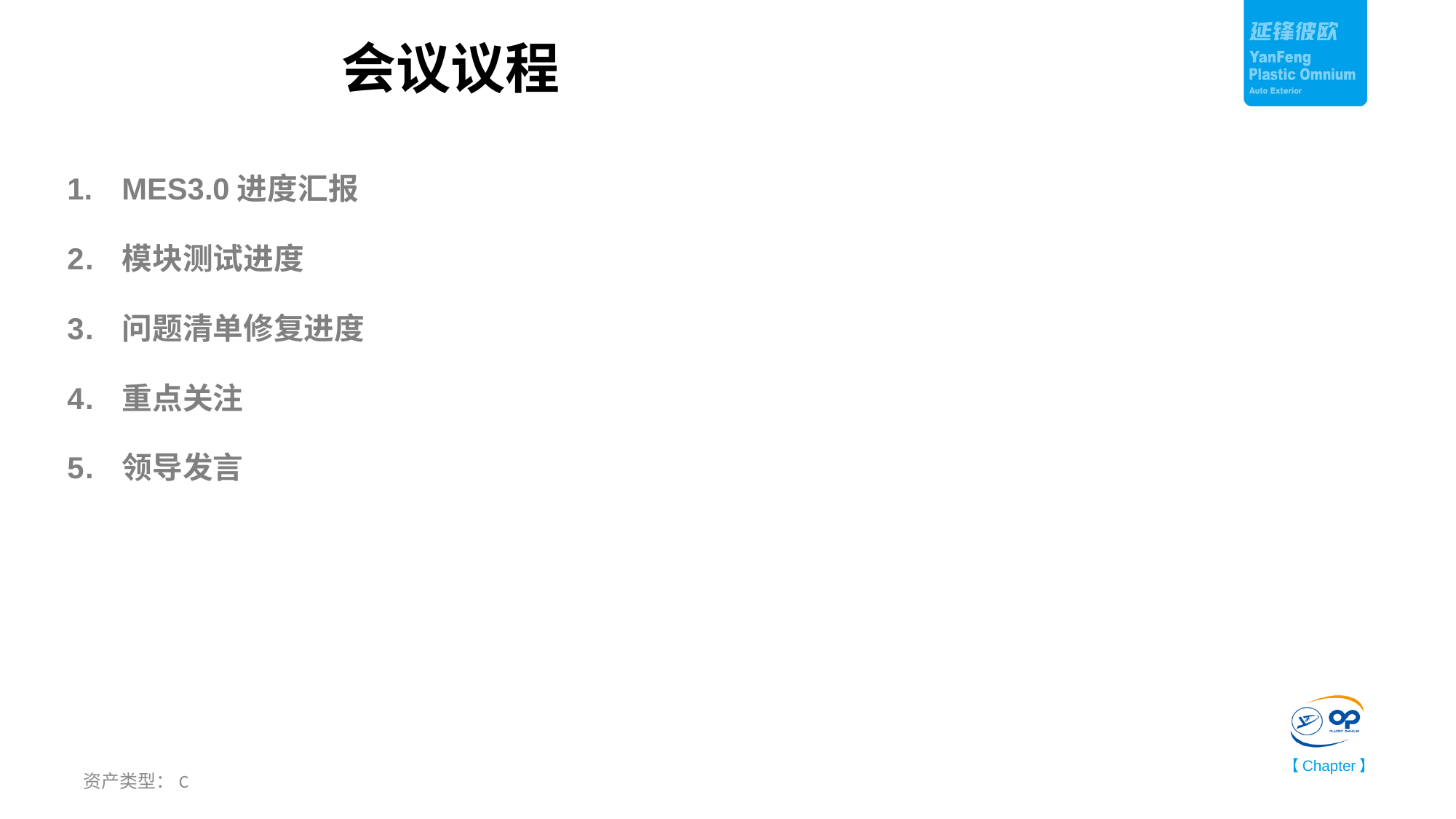

会议议程
MES3.0进度汇报
模块测试进度
问题清单修复进度
重点关注
领导发言

资产类型：C